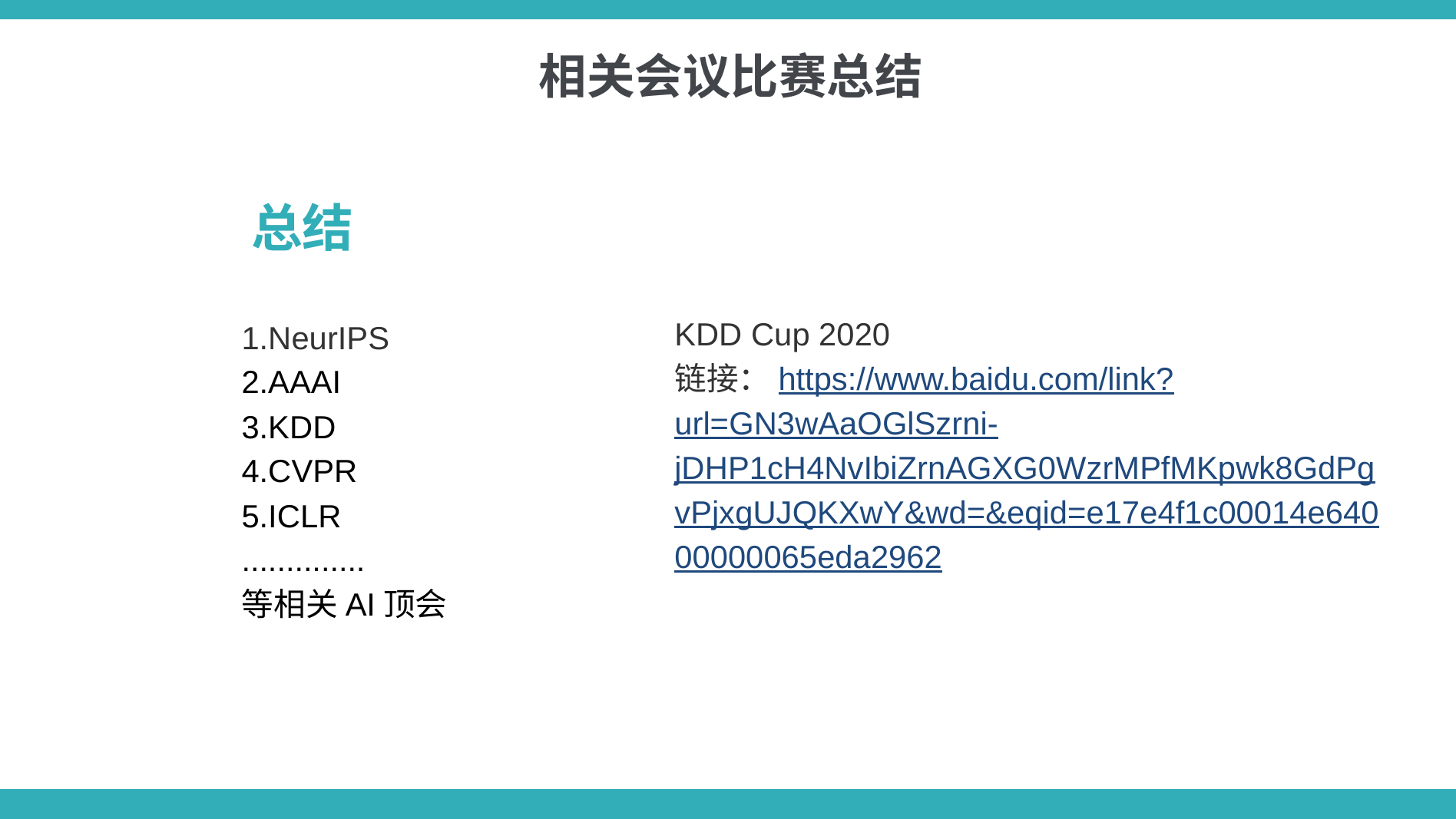

相关会议比赛总结
总结
1.NeurIPS
2.AAAI
3.KDD
4.CVPR
5.ICLR
..............
等相关AI顶会
KDD Cup 2020
链接：https://www.baidu.com/link?url=GN3wAaOGlSzrni-jDHP1cH4NvIbiZrnAGXG0WzrMPfMKpwk8GdPgvPjxgUJQKXwY&wd=&eqid=e17e4f1c00014e64000000065eda2962